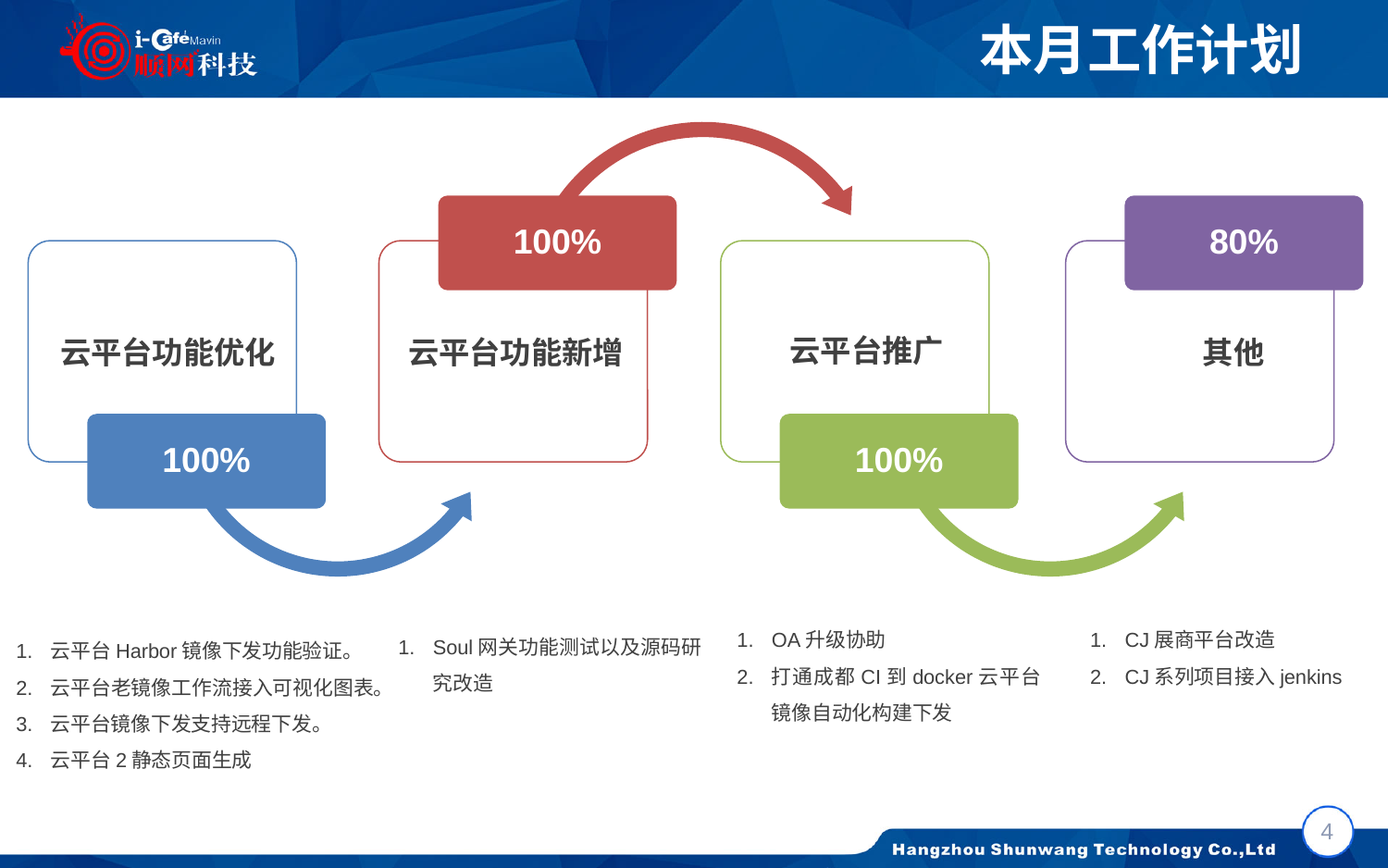

# 本月工作计划

100%
80%

云平台推广
云平台功能优化
云平台功能新增
其他
100%
100%
OA升级协助
打通成都CI到docker云平台镜像自动化构建下发
CJ展商平台改造
CJ系列项目接入jenkins
Soul网关功能测试以及源码研究改造
云平台Harbor镜像下发功能验证。
云平台老镜像工作流接入可视化图表。
云平台镜像下发支持远程下发。
云平台2静态页面生成

4